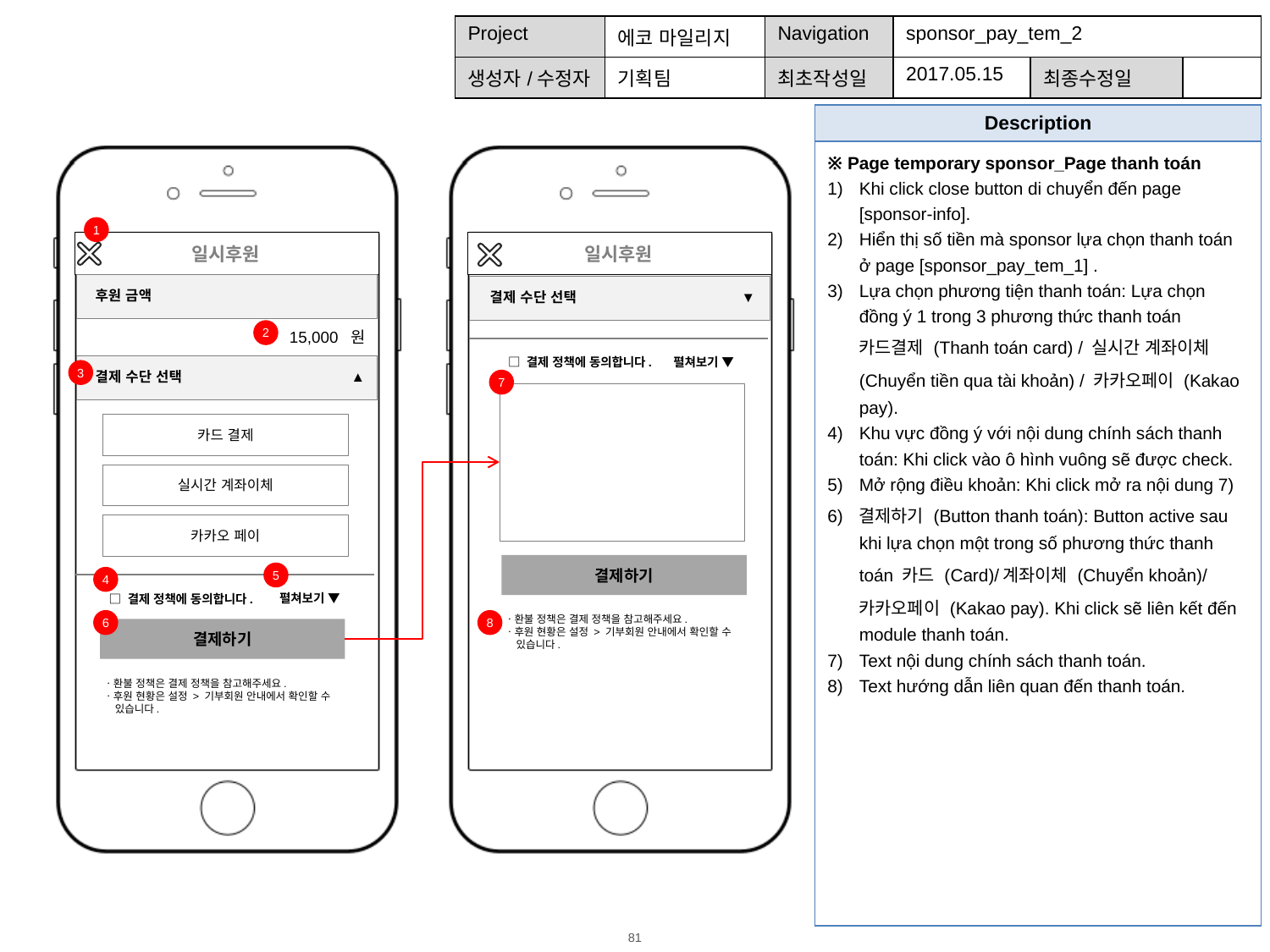

| Project | 에코 마일리지 | Navigation | sponsor\_pay\_tem\_2 |  |  |
| --- | --- | --- | --- | --- | --- |
| 생성자/수정자 | 기획팀 | 최초작성일 | 2017.05.15 | 최종수정일 |  |
| Description |
| --- |
| ※ Page temporary sponsor\_Page thanh toán Khi click close button di chuyển đến page [sponsor-info]. Hiển thị số tiền mà sponsor lựa chọn thanh toán ở page [sponsor\_pay\_tem\_1] . Lựa chọn phương tiện thanh toán: Lựa chọn đồng ý 1 trong 3 phương thức thanh toán 카드결제 (Thanh toán card) / 실시간 계좌이체 (Chuyển tiền qua tài khoản) / 카카오페이 (Kakao pay). Khu vực đồng ý với nội dung chính sách thanh toán: Khi click vào ô hình vuông sẽ được check. Mở rộng điều khoản: Khi click mở ra nội dung 7) 결제하기 (Button thanh toán): Button active sau khi lựa chọn một trong số phương thức thanh toán 카드 (Card)/계좌이체 (Chuyển khoản)/카카오페이 (Kakao pay). Khi click sẽ liên kết đến module thanh toán. Text nội dung chính sách thanh toán. Text hướng dẫn liên quan đến thanh toán. |
1
                    일시후원
                    일시후원

후원 금액
결제 수단 선택
▼
15,000  원
2
□ 결제 정책에 동의합니다.
펼쳐보기 ▼

3
결제 수단 선택
▲
7

카드 결제
실시간 계좌이체
카카오 페이
결제하기
5
4
펼쳐보기 ▼
□ 결제 정책에 동의합니다.
ㆍ환불 정책은 결제 정책을 참고해주세요.
ㆍ후원 현황은 설정 > 기부회원 안내에서 확인할 수
   있습니다.
6
8
결제하기
ㆍ환불 정책은 결제 정책을 참고해주세요.
ㆍ후원 현황은 설정 > 기부회원 안내에서 확인할 수
   있습니다.